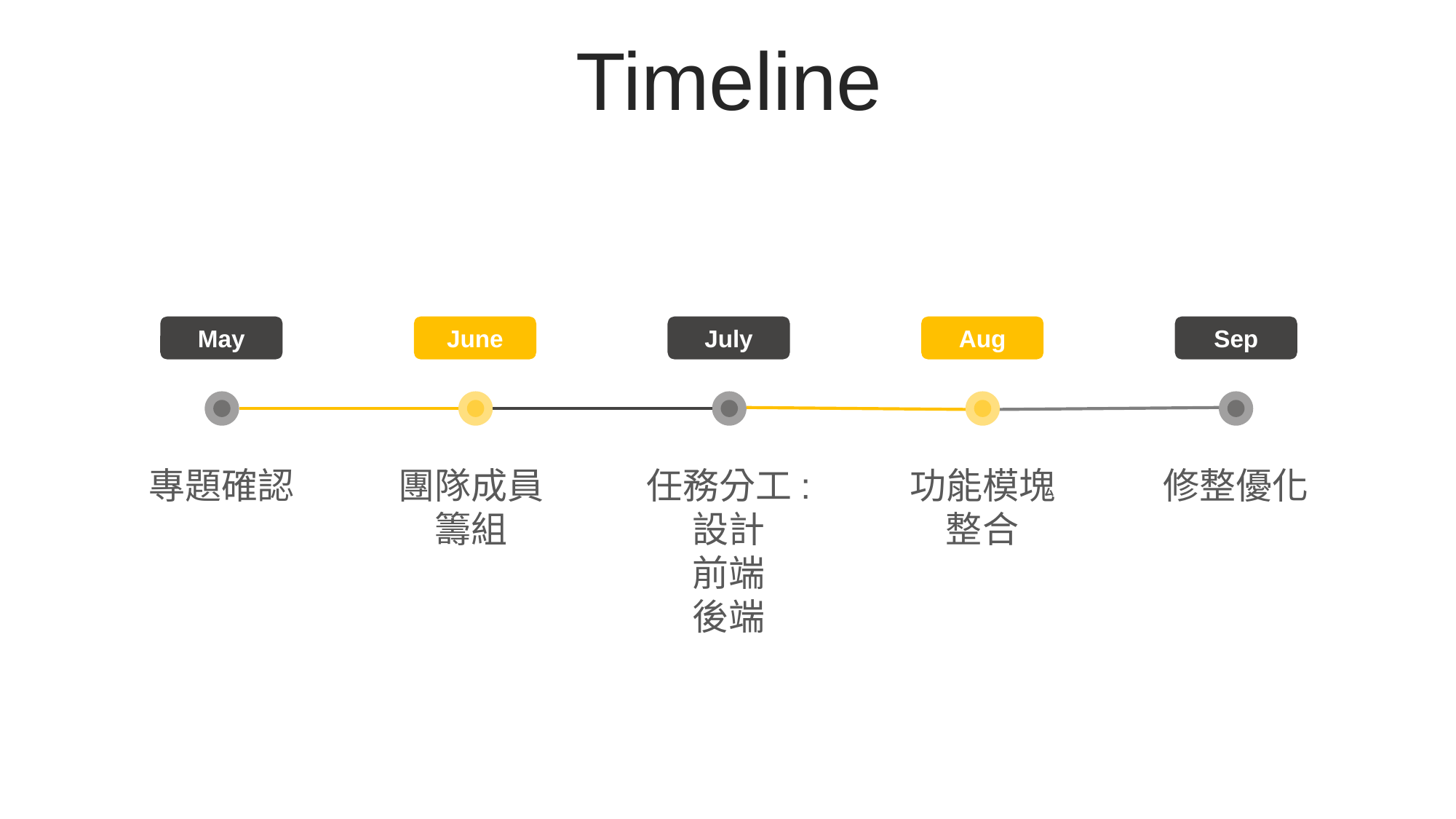

Timeline
May
June
July
Aug
Sep

專題確認
團隊成員
籌組
任務分工:
設計
前端
後端
功能模塊
整合
修整優化